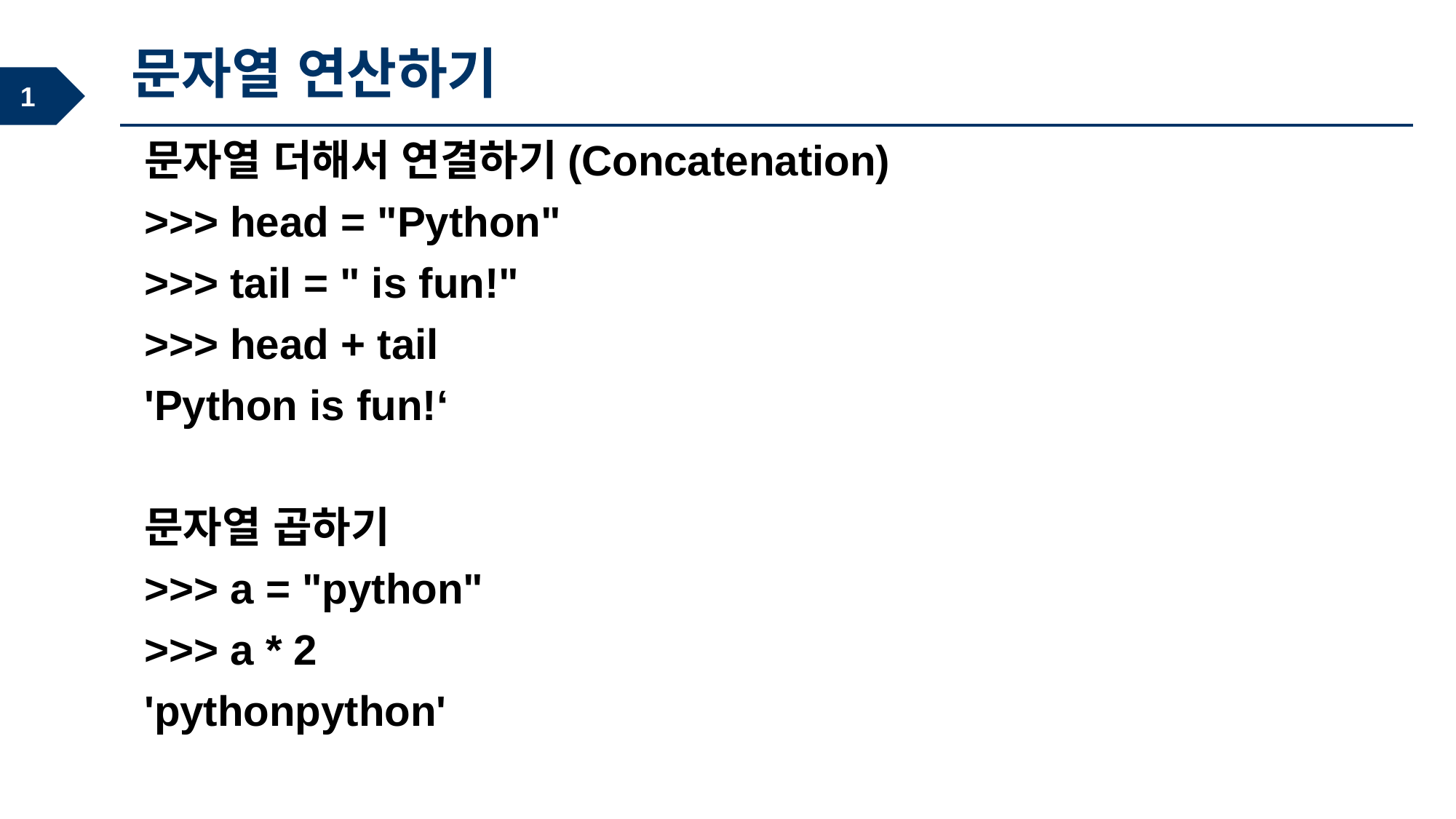

문자열 연산하기
문자열 더해서 연결하기(Concatenation)
>>> head = "Python"
>>> tail = " is fun!"
>>> head + tail
'Python is fun!‘

문자열 곱하기
>>> a = "python"
>>> a * 2
'pythonpython'